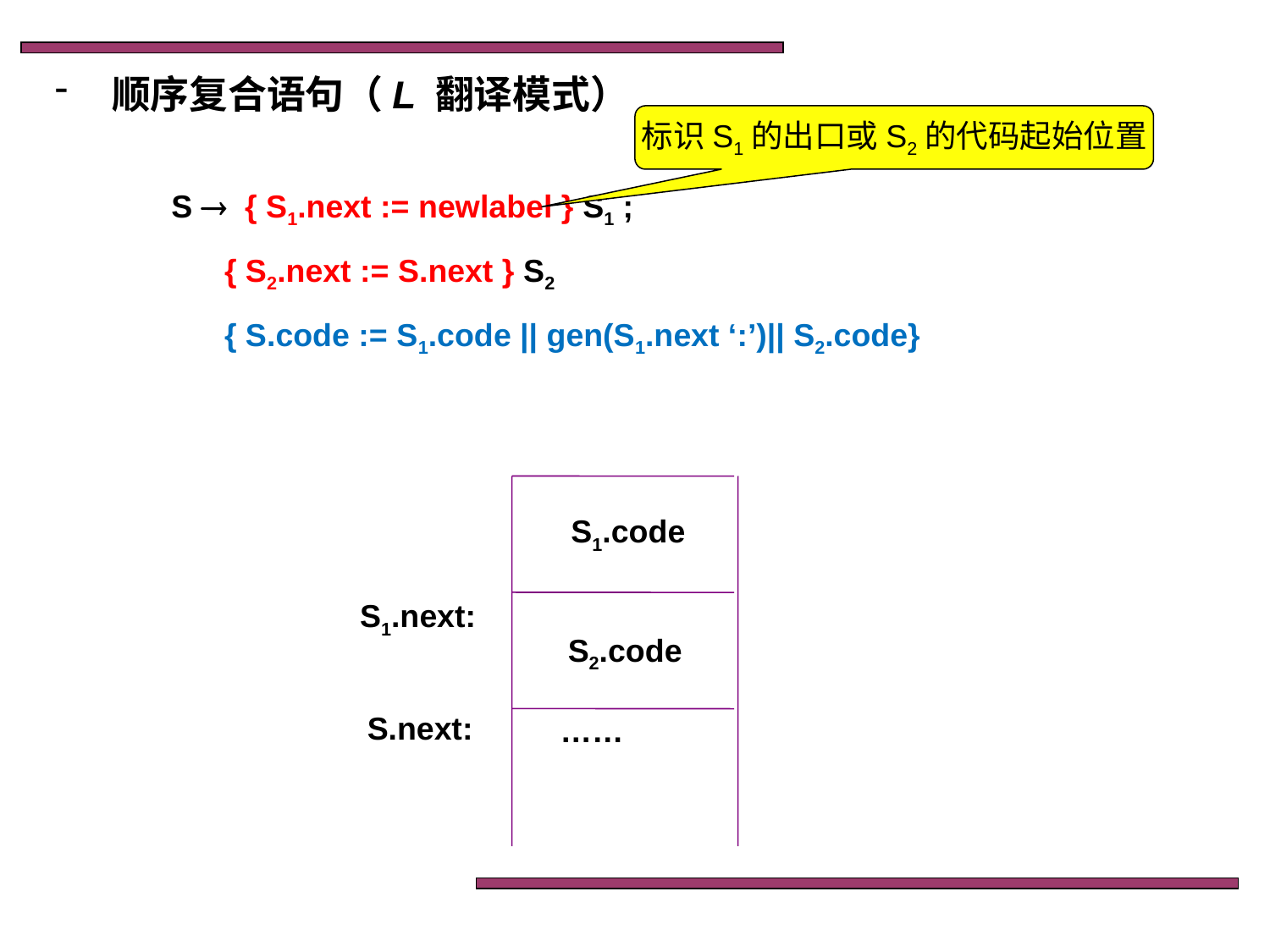

顺序复合语句（L 翻译模式）
标识S1的出口或S2的代码起始位置
S →  { S1.next := newlabel } S1 ;
      { S2.next := S.next } S2
      { S.code := S1.code || gen(S1.next ‘:’)|| S2.code}

S1.code
S1.next:

S2.code
S.next:
……

49